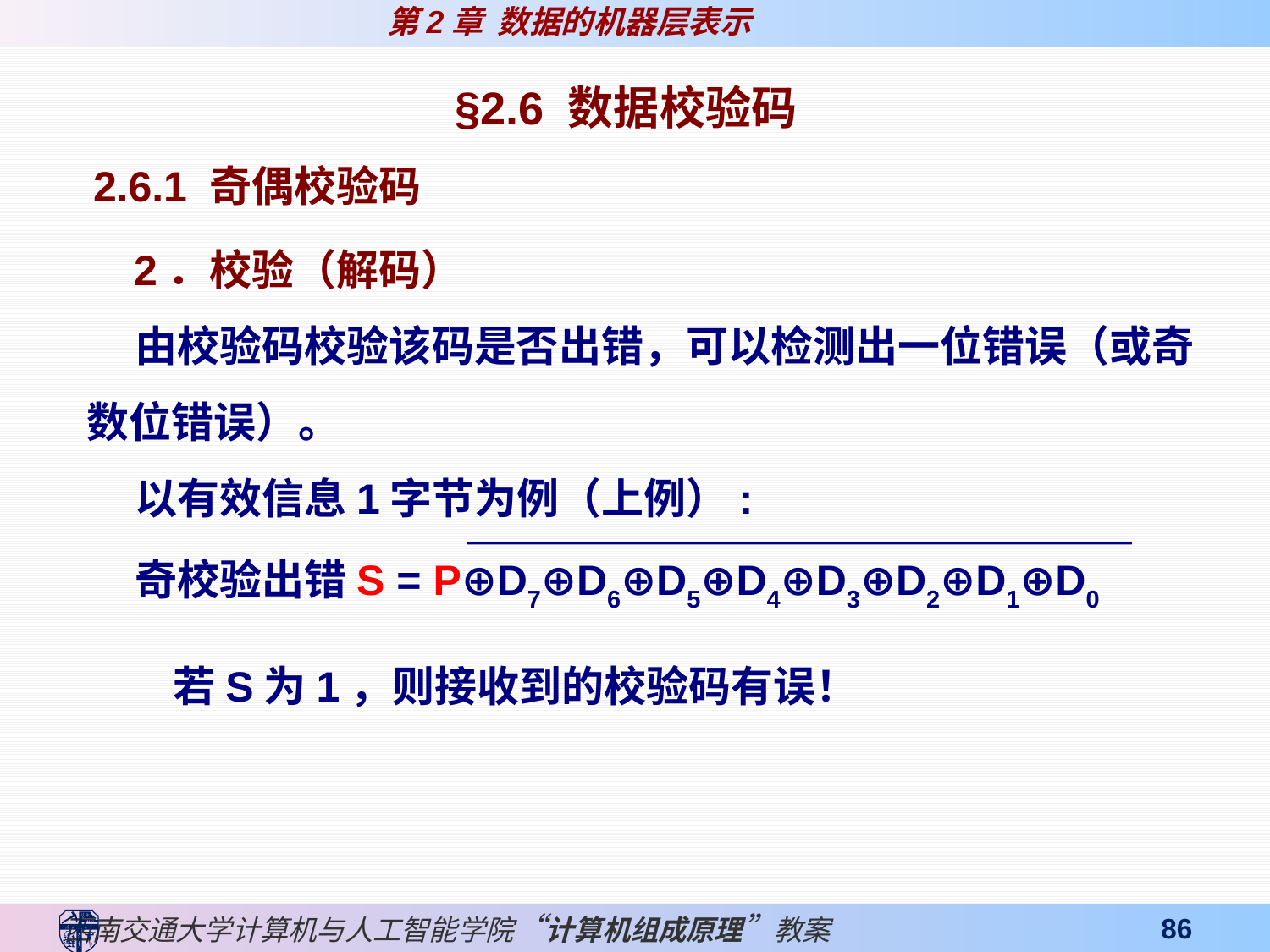

§2.6 数据校验码
 2.6.1 奇偶校验码

    2．校验（解码）
    由校验码校验该码是否出错，可以检测出一位错误（或奇数位错误）。
    以有效信息1字节为例（上例）:
    奇校验出错S = P⊕D7⊕D6⊕D5⊕D4⊕D3⊕D2⊕D1⊕D0
        若S为1，则接收到的校验码有误！